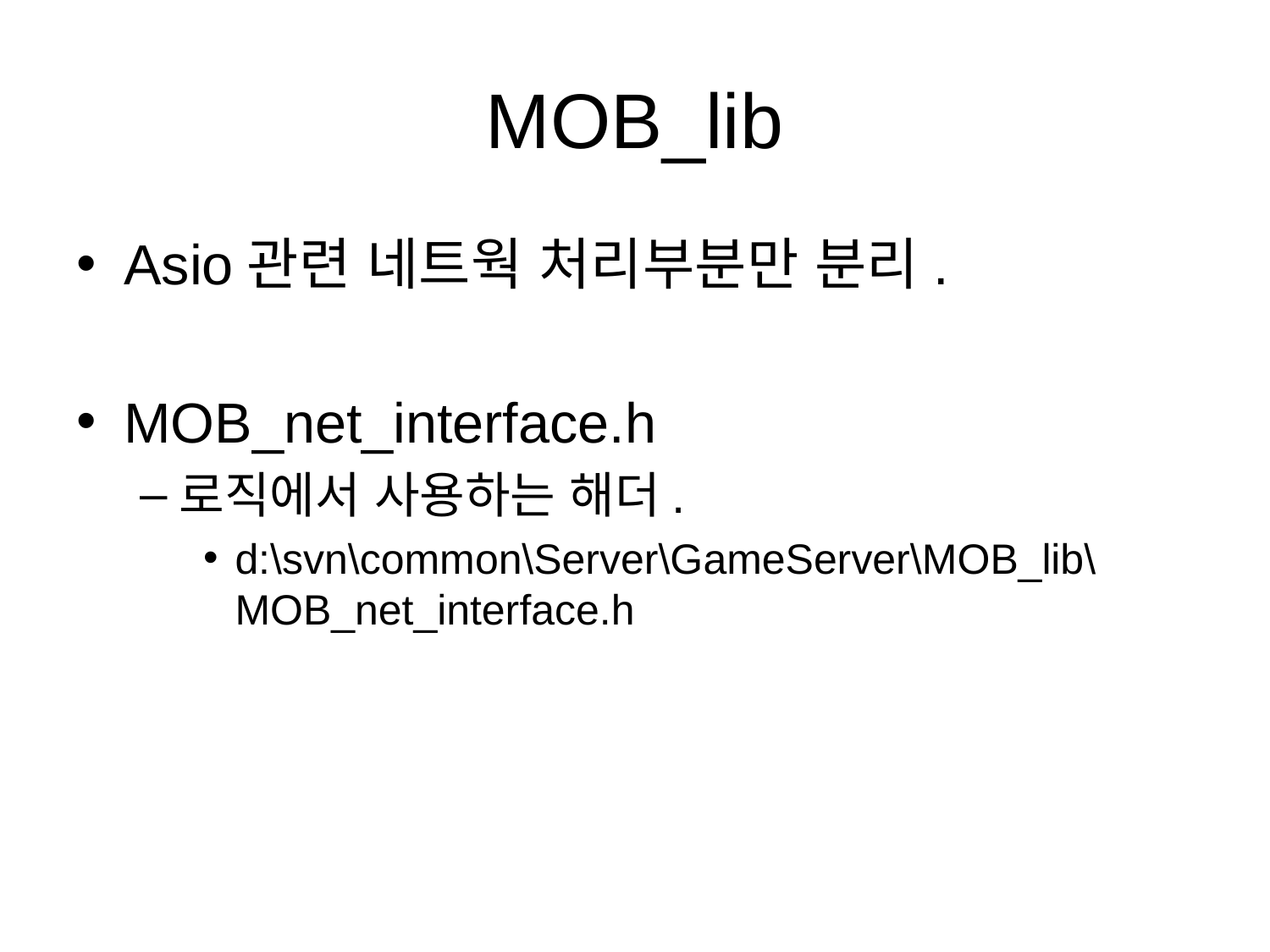

# MOB_lib
Asio관련 네트웍 처리부분만 분리.

MOB_net_interface.h
로직에서 사용하는 해더.
d:\svn\common\Server\GameServer\MOB_lib\MOB_net_interface.h